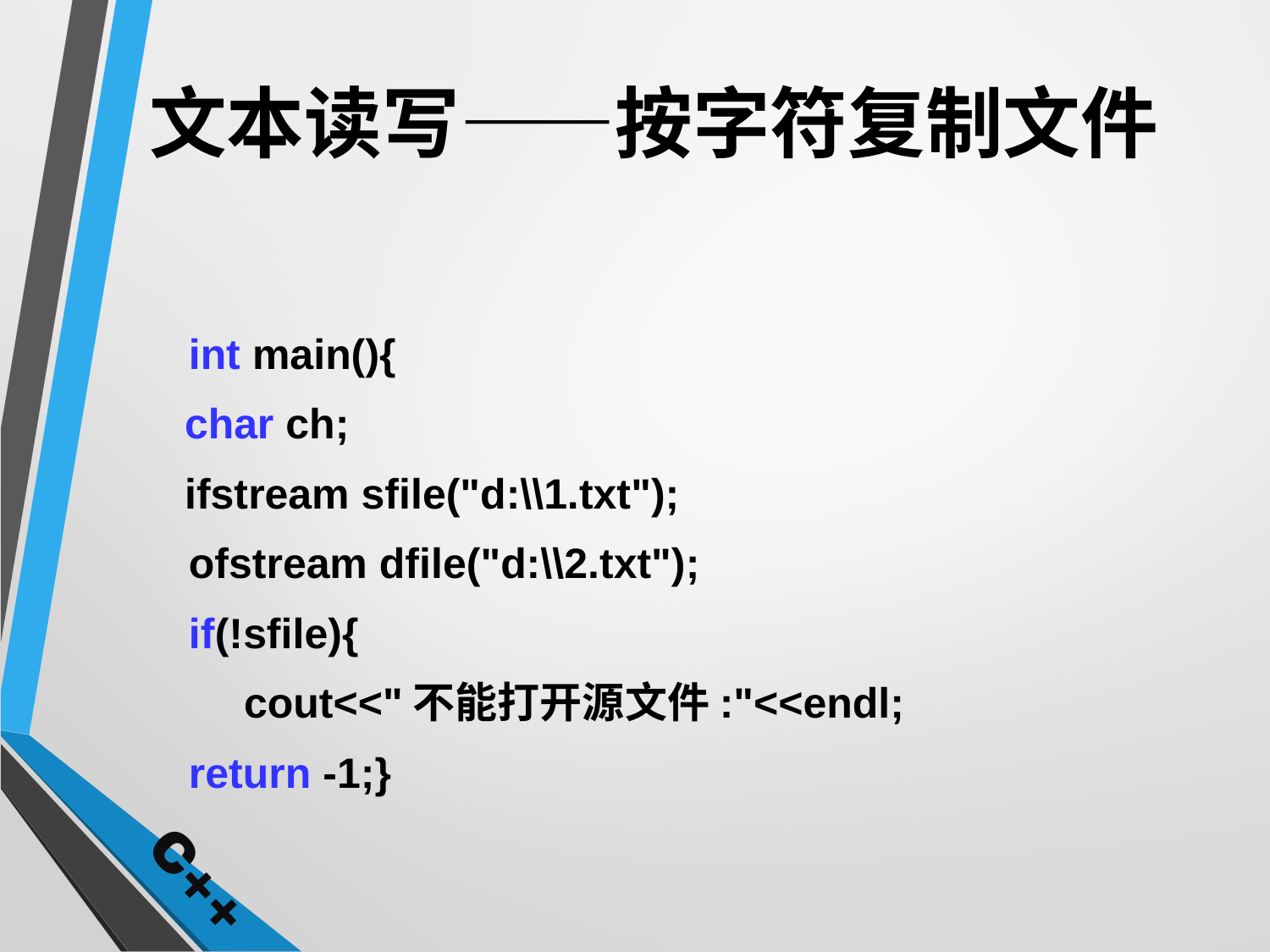

# 文本读写——按字符复制文件
	int main(){
   char ch;
   ifstream sfile("d:\\1.txt");
	ofstream dfile("d:\\2.txt");
	if(!sfile){
        cout<<"不能打开源文件:"<<endl;
	return -1;}